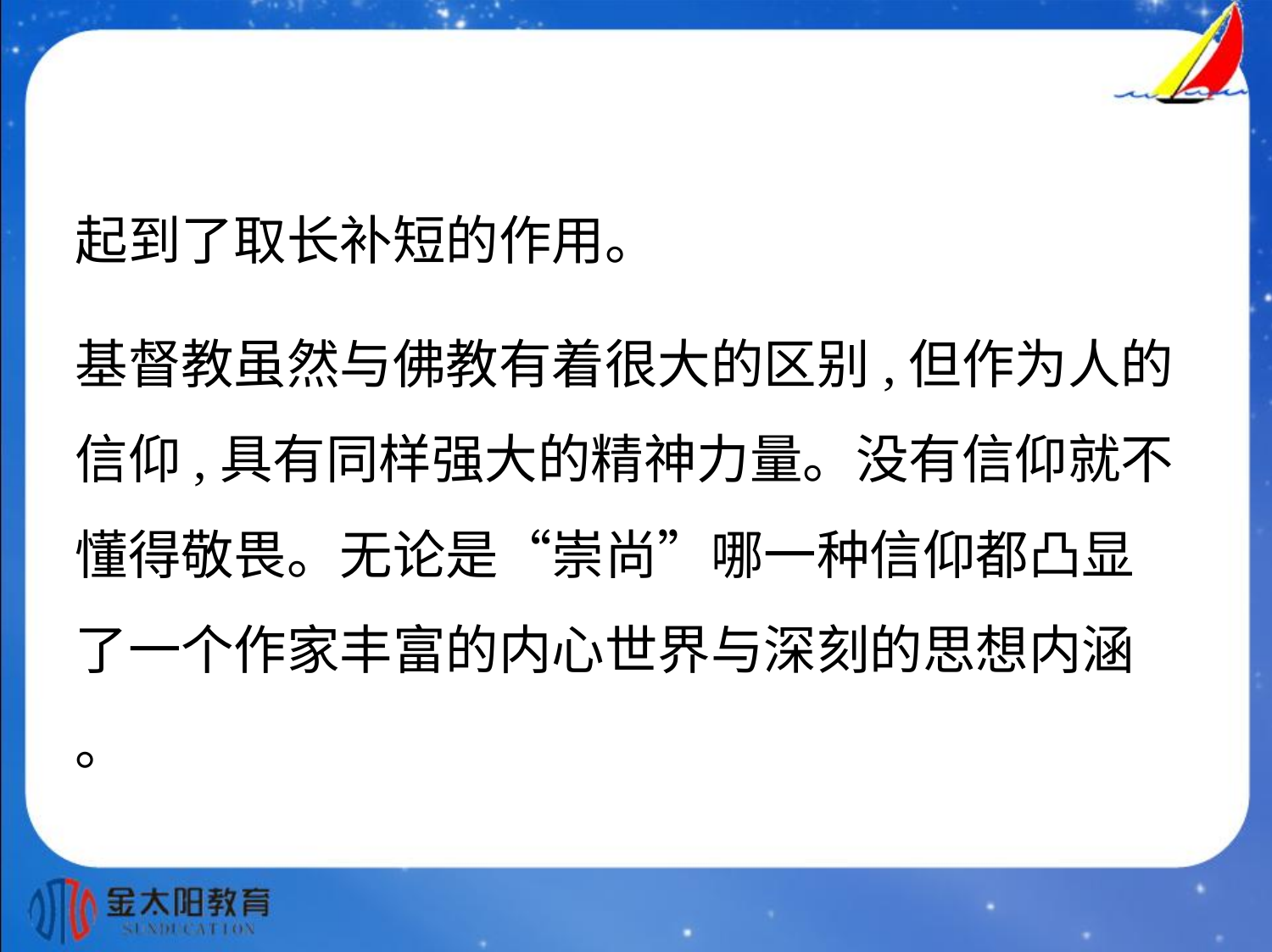

起到了取长补短的作用。
基督教虽然与佛教有着很大的区别,但作为人的
信仰,具有同样强大的精神力量。没有信仰就不
懂得敬畏。无论是“崇尚”哪一种信仰都凸显
了一个作家丰富的内心世界与深刻的思想内涵
。